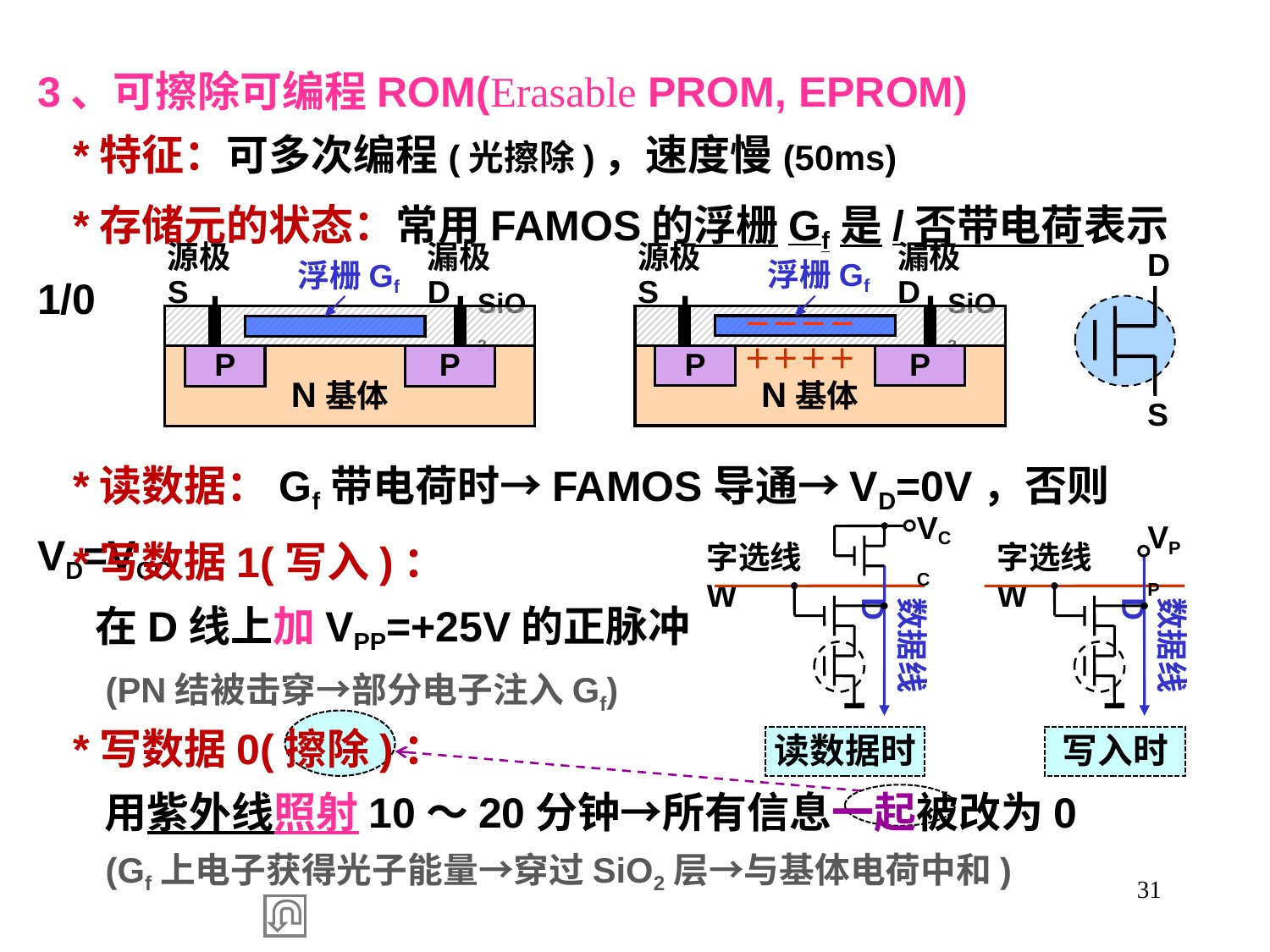

3、可擦除可编程ROM(Erasable PROM, EPROM)
   *特征：可多次编程(光擦除)，速度慢(50ms)
   *存储元的状态：常用FAMOS的浮栅Gf是/否带电荷表示1/0
D
源极S
浮栅Gf
漏极D
源极S
浮栅Gf
漏极D

SiO2
SiO2

－－－－

P
P

P
P
＋＋＋＋

N基体
N基体
S
   *读数据：Gf带电荷时→FAMOS导通→VD=0V，否则VD=VCC
VCC

字选线W

数据线D

读数据时
VPP
字选线W

数据线D

写入时
   *写数据1(写入)：
     在D线上加VPP=+25V的正脉冲
       (PN结被击穿→部分电子注入Gf)
   *写数据0(擦除)：
      用紫外线照射10～20分钟→所有信息一起被改为0
       (Gf上电子获得光子能量→穿过SiO2层→与基体电荷中和)

31